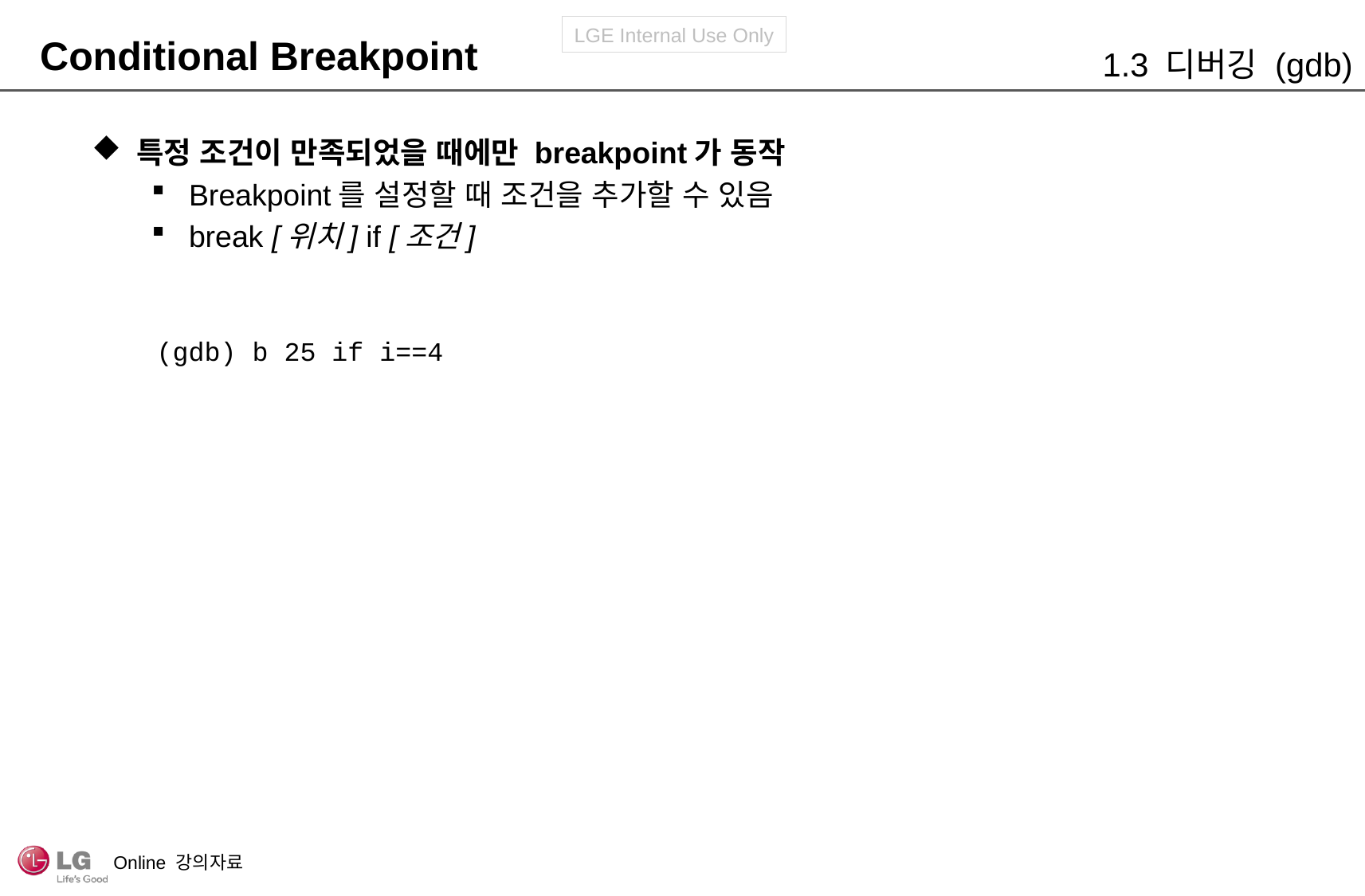

Conditional Breakpoint
1.3 디버깅 (gdb)

특정 조건이 만족되었을 때에만 breakpoint가 동작
Breakpoint를 설정할 때 조건을 추가할 수 있음
break [위치] if [조건]

(gdb) b 25 if i==4